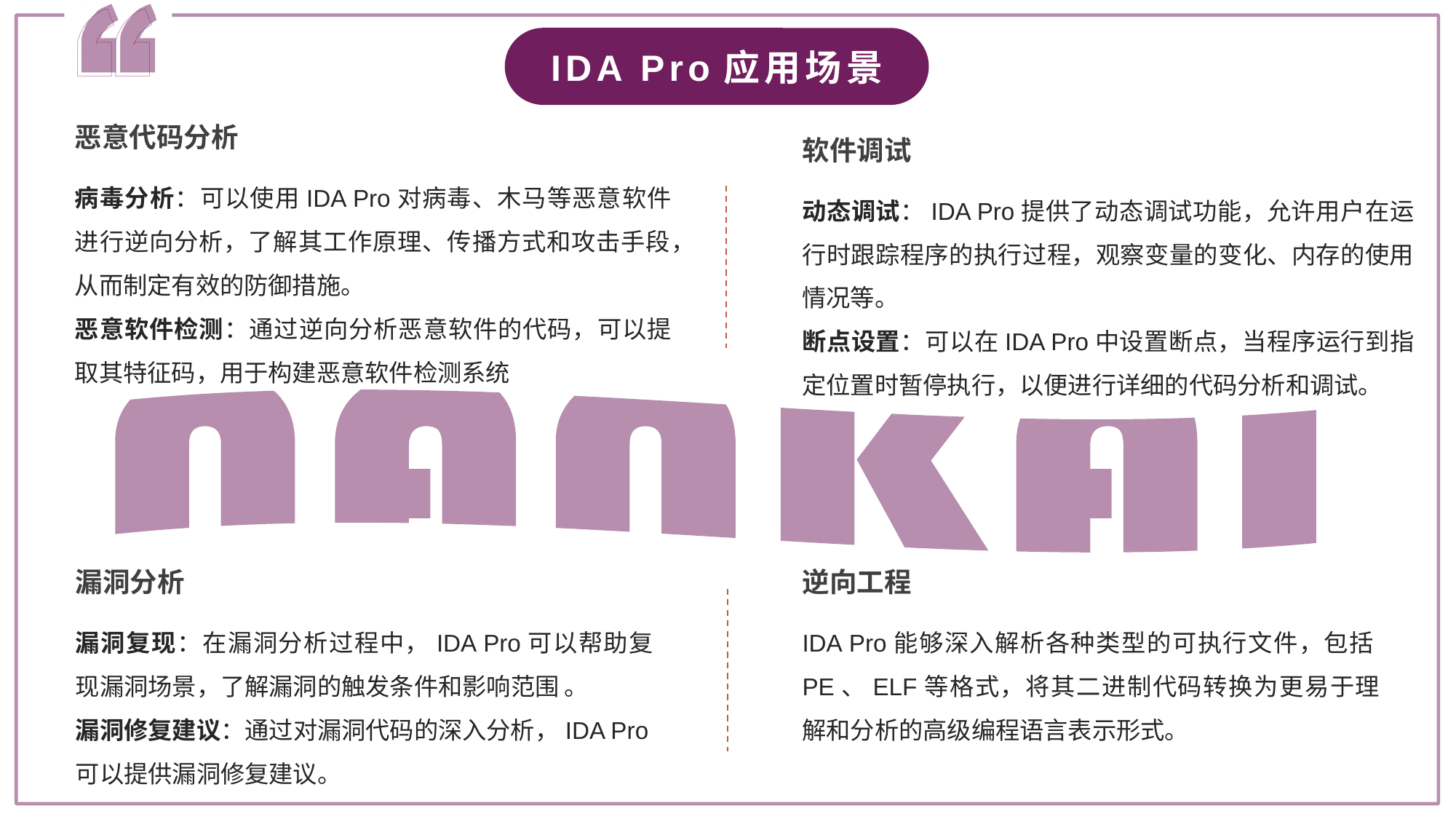

IDA Pro应用场景
恶意代码分析

病毒分析：可以使用IDA Pro对病毒、木马等恶意软件进行逆向分析，了解其工作原理、传播方式和攻击手段，从而制定有效的防御措施。
恶意软件检测：通过逆向分析恶意软件的代码，可以提取其特征码，用于构建恶意软件检测系统
软件调试
动态调试：IDA Pro提供了动态调试功能，允许用户在运行时跟踪程序的执行过程，观察变量的变化、内存的使用情况等。
断点设置：可以在IDA Pro中设置断点，当程序运行到指定位置时暂停执行，以便进行详细的代码分析和调试。

漏洞分析
漏洞复现：在漏洞分析过程中，IDA Pro可以帮助复现漏洞场景，了解漏洞的触发条件和影响范围 。
漏洞修复建议：通过对漏洞代码的深入分析，IDA Pro可以提供漏洞修复建议。
逆向工程
IDA Pro能够深入解析各种类型的可执行文件，包括PE、ELF等格式，将其二进制代码转换为更易于理解和分析的高级编程语言表示形式。